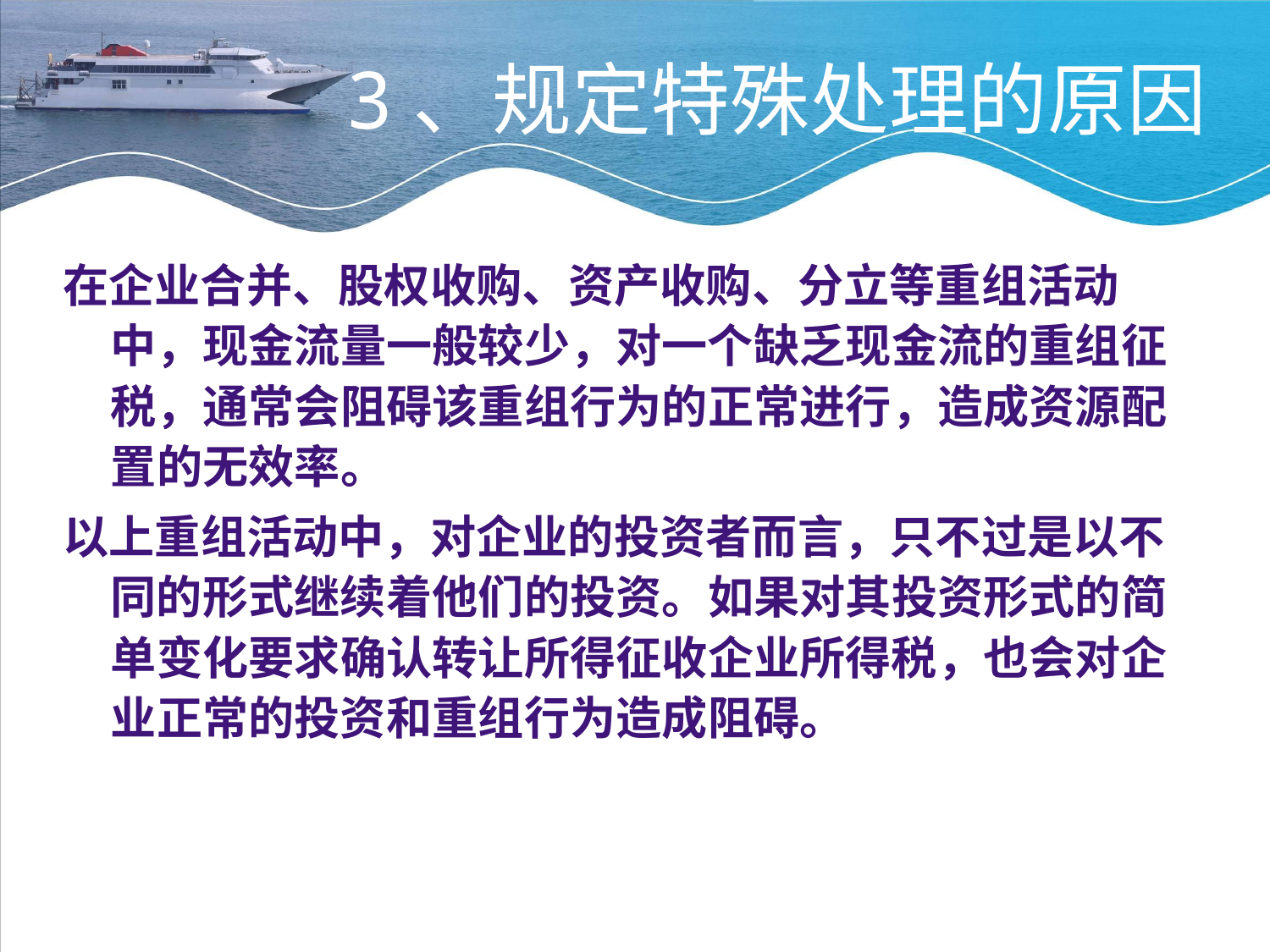

# 3、规定特殊处理的原因
在企业合并、股权收购、资产收购、分立等重组活动中，现金流量一般较少，对一个缺乏现金流的重组征税，通常会阻碍该重组行为的正常进行，造成资源配置的无效率。
以上重组活动中，对企业的投资者而言，只不过是以不同的形式继续着他们的投资。如果对其投资形式的简单变化要求确认转让所得征收企业所得税，也会对企业正常的投资和重组行为造成阻碍。